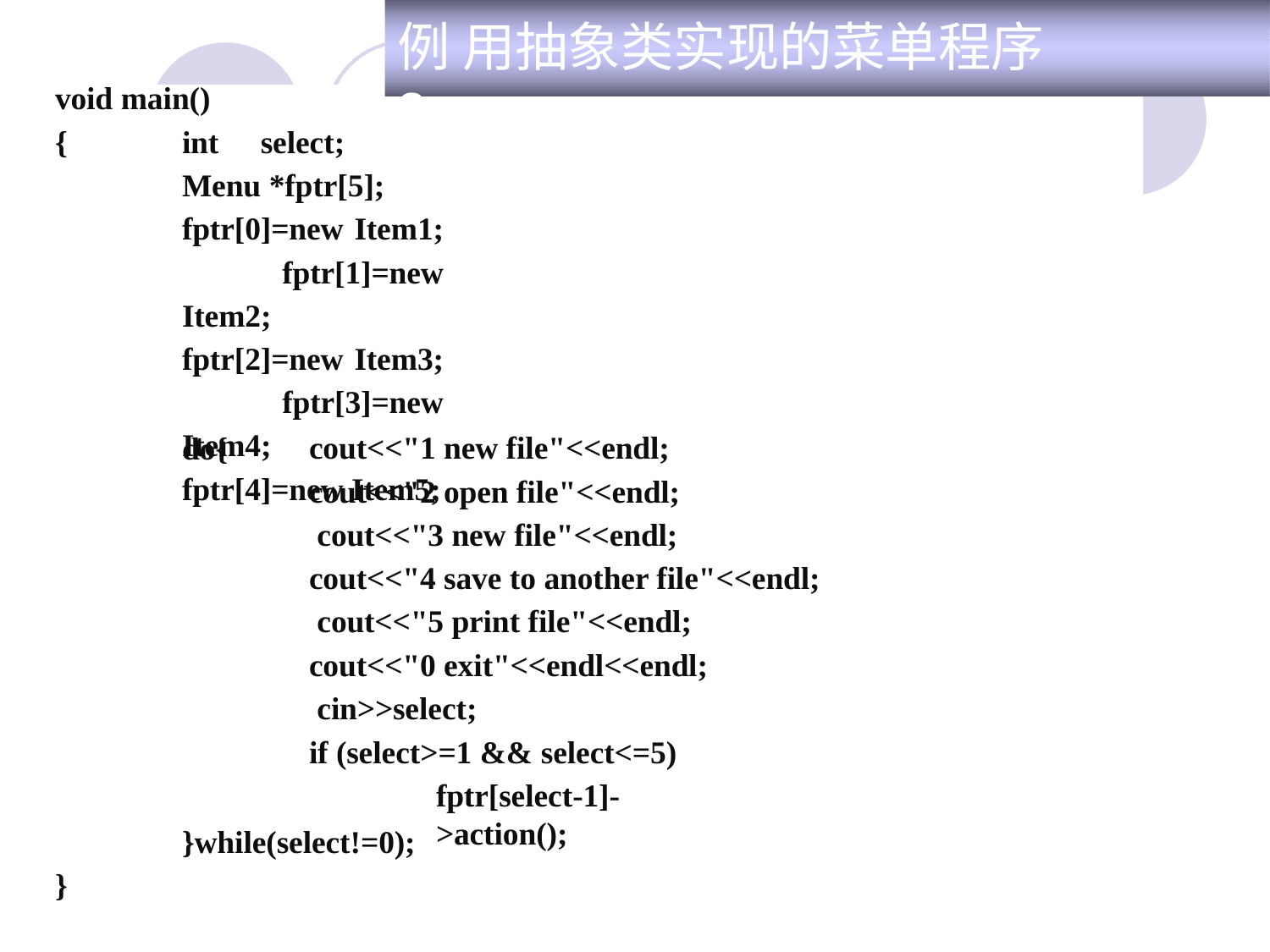

# 例 用抽象类实现的菜单程序3
void main()

int select;  Menu *fptr[5];
fptr[0]=new Item1;  fptr[1]=new Item2;  fptr[2]=new Item3;  fptr[3]=new Item4;  fptr[4]=new Item5;
{
cout<<"1 new file"<<endl;  cout<<"2 open file"<<endl;  cout<<"3 new file"<<endl;
cout<<"4 save to another file"<<endl;  cout<<"5 print file"<<endl;
cout<<"0 exit"<<endl<<endl;  cin>>select;
if (select>=1 && select<=5)
fptr[select-1]->action();
do{
}while(select!=0);
}